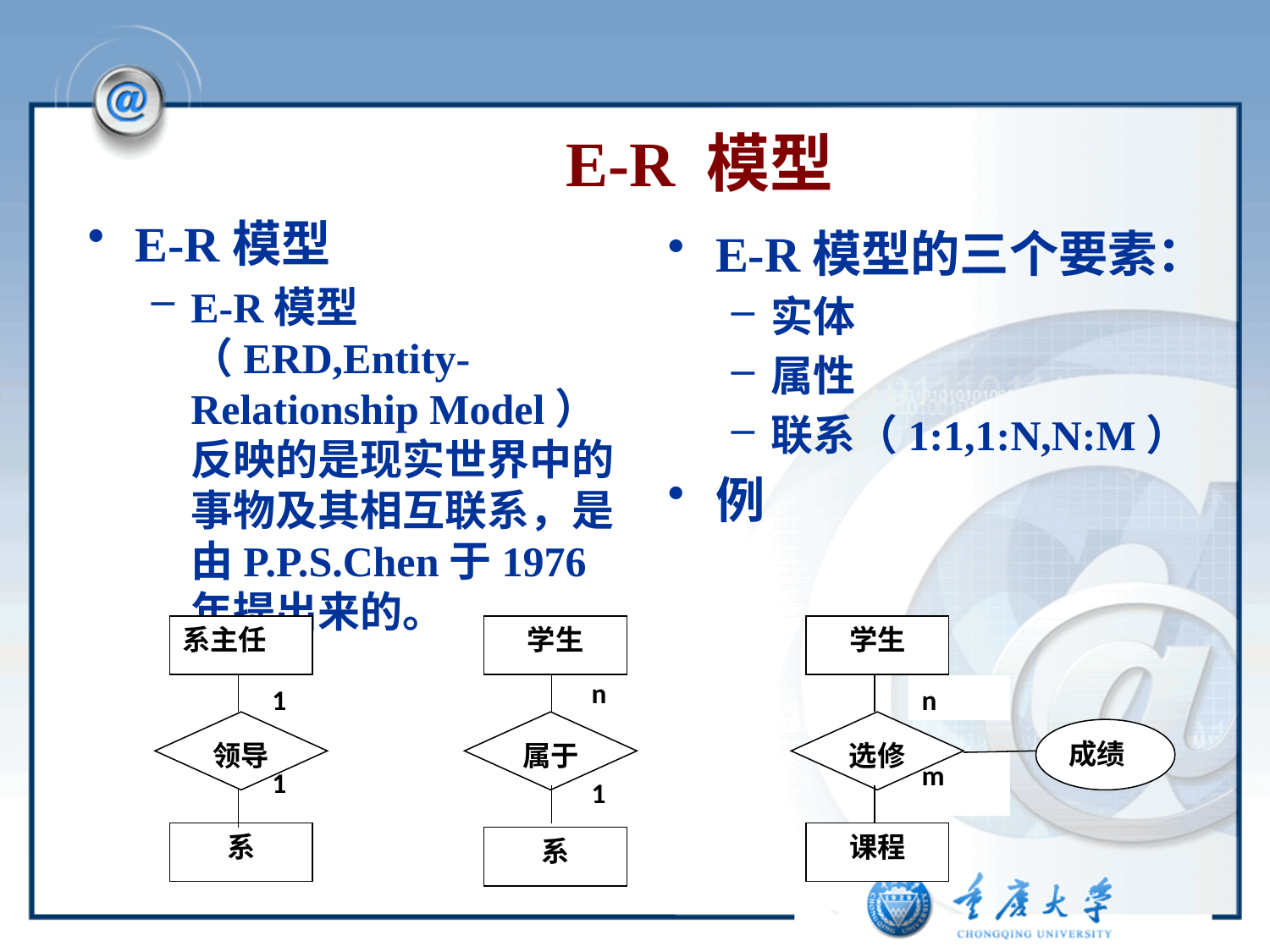

# E-R 模型
E-R模型
E-R模型（ERD,Entity-Relationship Model）反映的是现实世界中的事物及其相互联系，是由P.P.S.Chen于1976年提出来的。

E-R模型的三个要素：
实体
属性
联系（1:1,1:N,N:M）
例
系主任
学生
学生
n
1
n
领导
属于
选修
成绩
m
1
1
系
课程
系